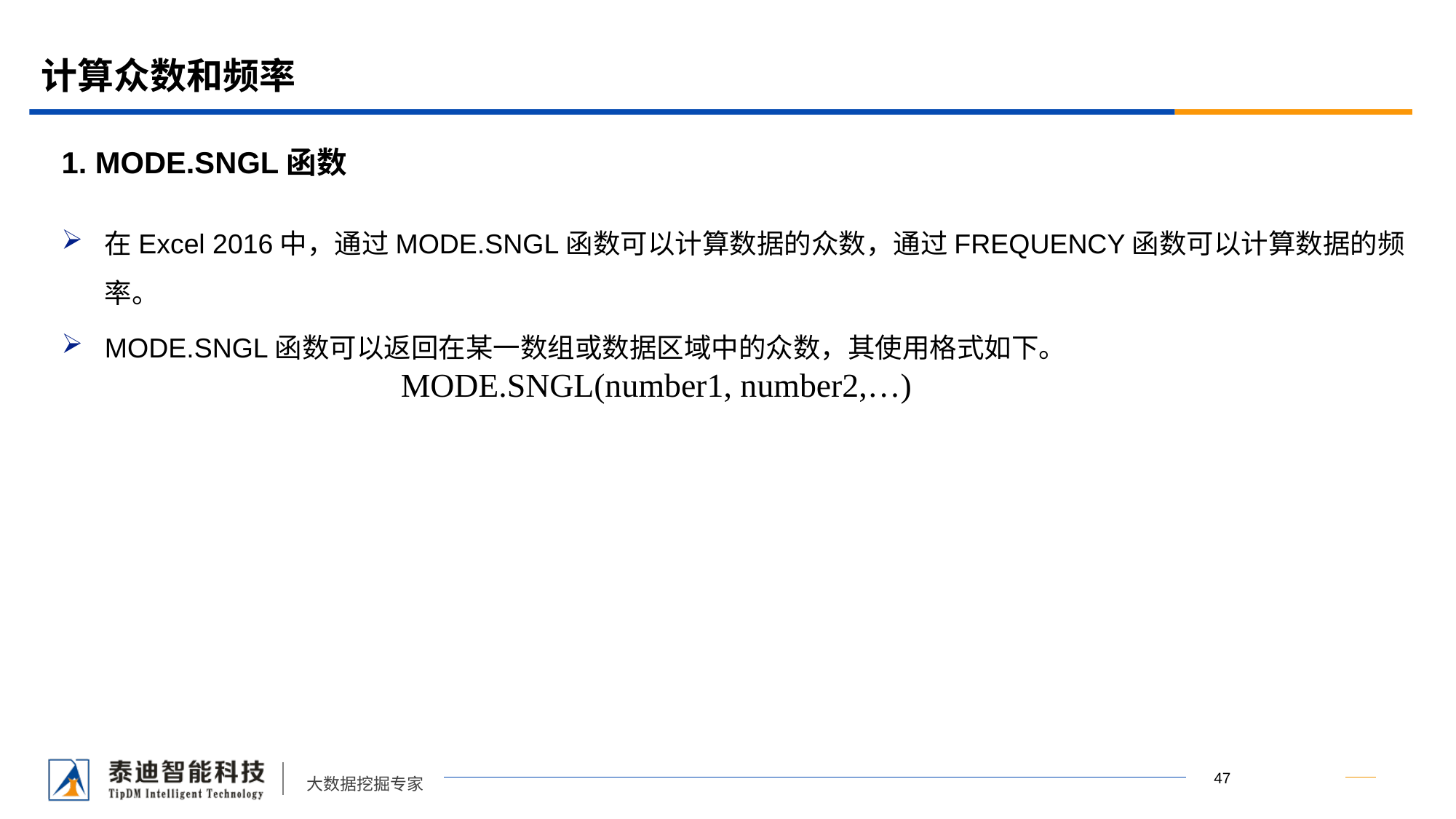

# 计算众数和频率
1. MODE.SNGL函数
在Excel 2016中，通过MODE.SNGL函数可以计算数据的众数，通过FREQUENCY函数可以计算数据的频率。
MODE.SNGL函数可以返回在某一数组或数据区域中的众数，其使用格式如下。
MODE.SNGL(number1, number2,…)